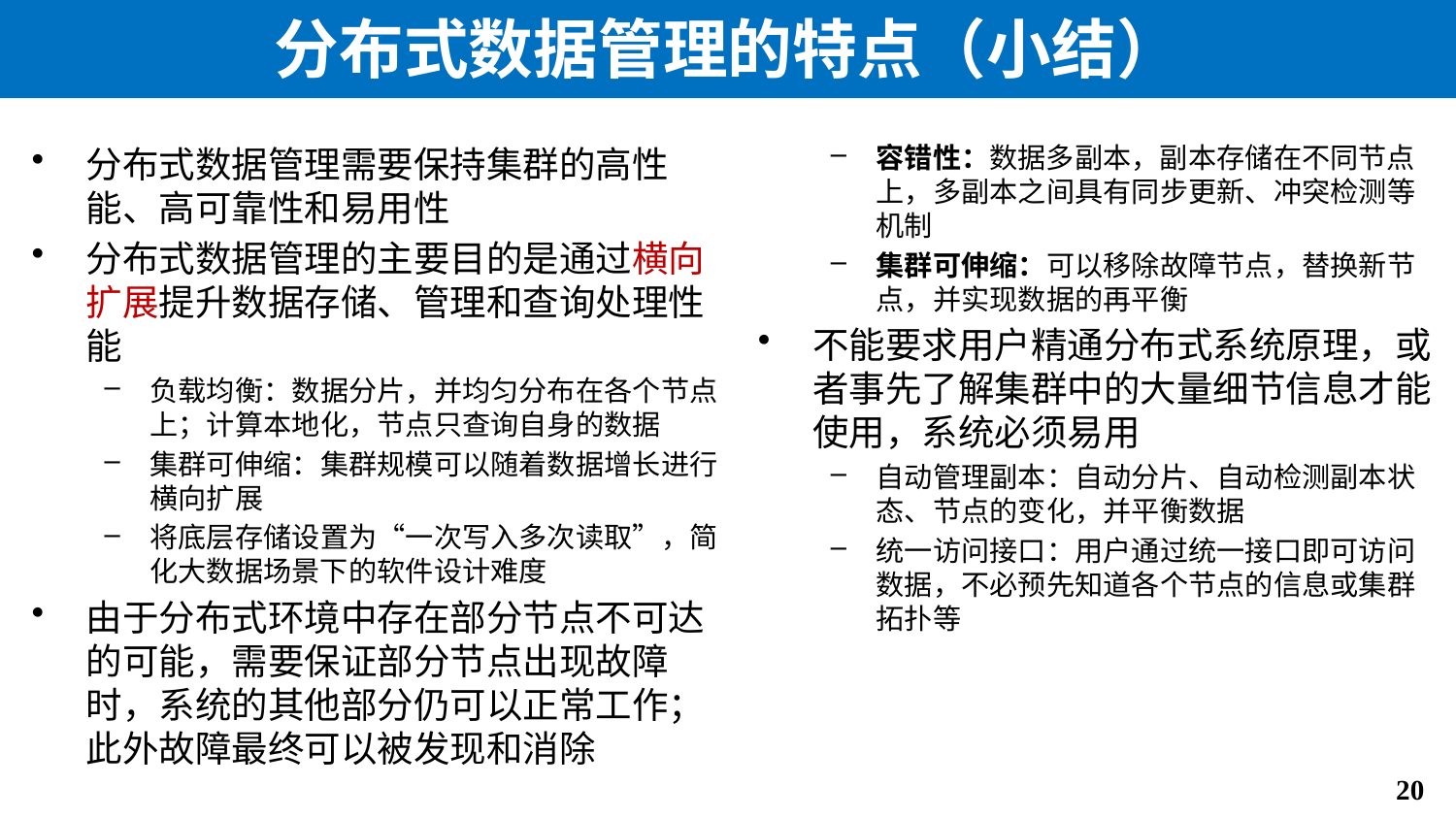

# 分布式数据管理的特点（小结）
容错性：数据多副本，副本存储在不同节点上，多副本之间具有同步更新、冲突检测等机制
集群可伸缩：可以移除故障节点，替换新节点，并实现数据的再平衡
不能要求用户精通分布式系统原理，或者事先了解集群中的大量细节信息才能使用，系统必须易用
自动管理副本：自动分片、自动检测副本状态、节点的变化，并平衡数据
统一访问接口：用户通过统一接口即可访问数据，不必预先知道各个节点的信息或集群拓扑等
分布式数据管理需要保持集群的高性能、高可靠性和易用性
分布式数据管理的主要目的是通过横向扩展提升数据存储、管理和查询处理性能
负载均衡：数据分片，并均匀分布在各个节点上；计算本地化，节点只查询自身的数据
集群可伸缩：集群规模可以随着数据增长进行横向扩展
将底层存储设置为“一次写入多次读取”，简化大数据场景下的软件设计难度
由于分布式环境中存在部分节点不可达的可能，需要保证部分节点出现故障时，系统的其他部分仍可以正常工作；此外故障最终可以被发现和消除